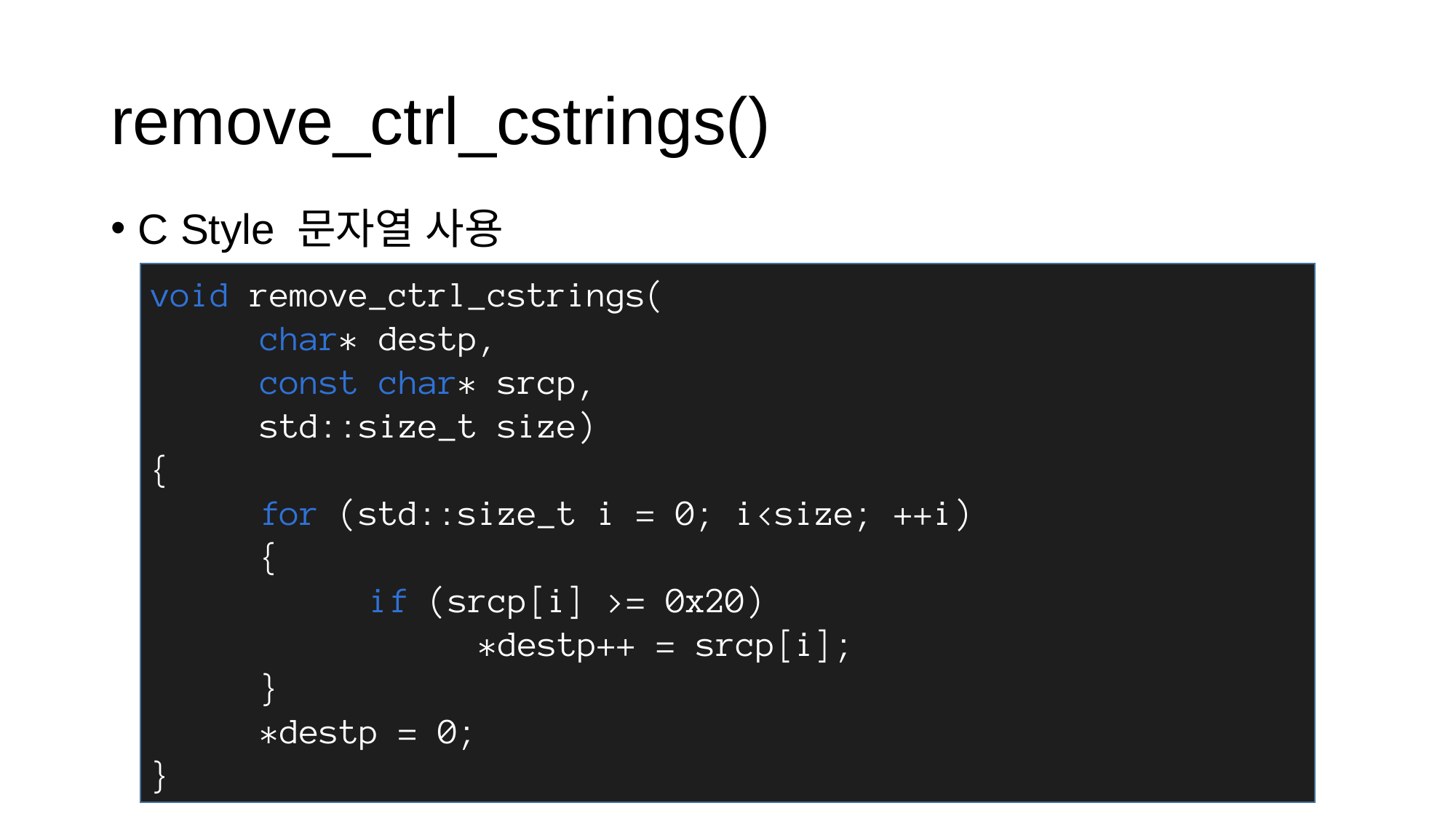

# remove_ctrl_cstrings()
C Style 문자열 사용
void remove_ctrl_cstrings(
	char* destp,
	const char* srcp,
	std::size_t size)
{
	for (std::size_t i = 0; i<size; ++i)
	{
		if (srcp[i] >= 0x20)
			*destp++ = srcp[i];
	}
	*destp = 0;
}